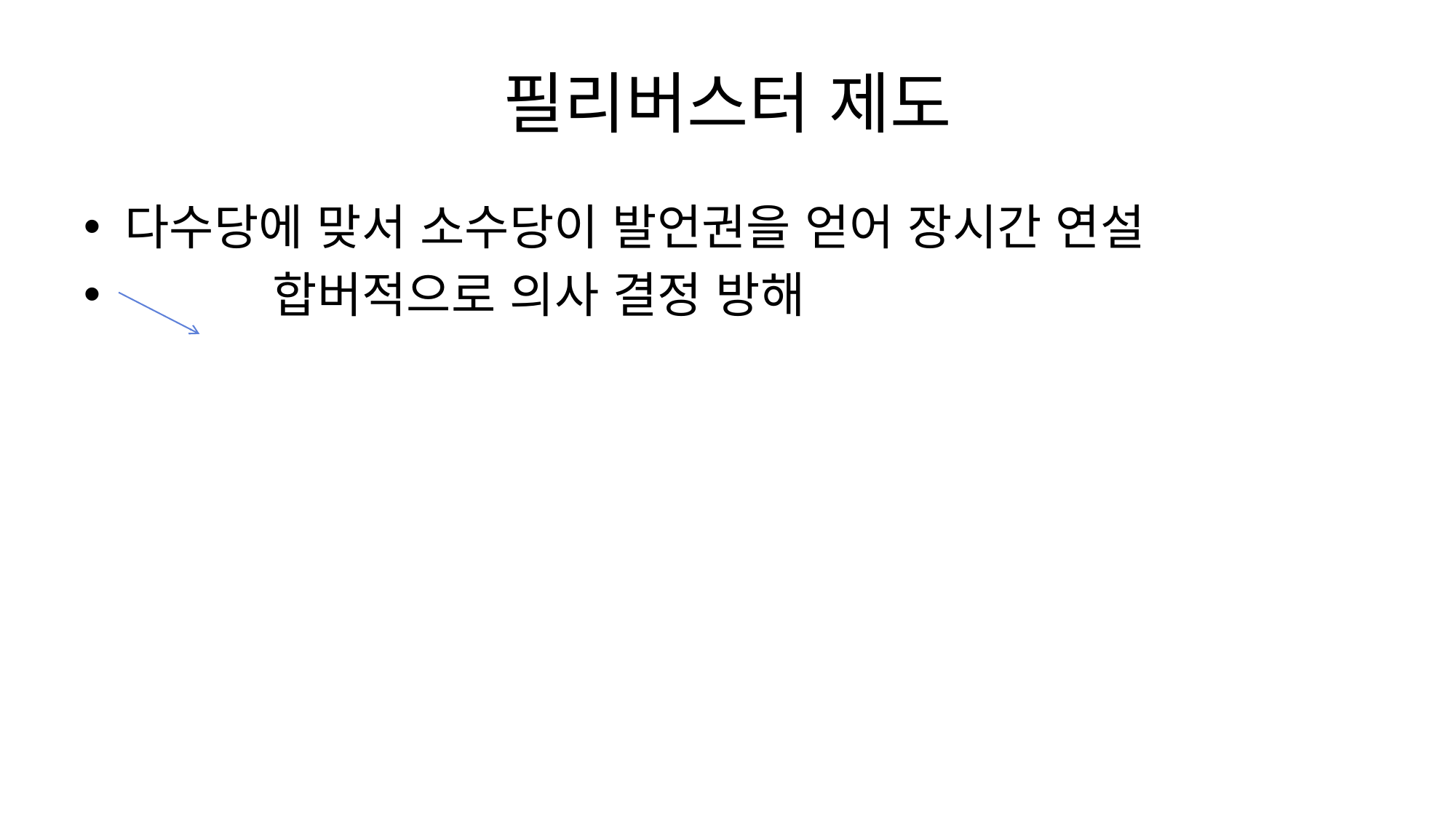

# 필리버스터 제도
다수당에 맞서 소수당이 발언권을 얻어 장시간 연설
          합버적으로 의사 결정 방해